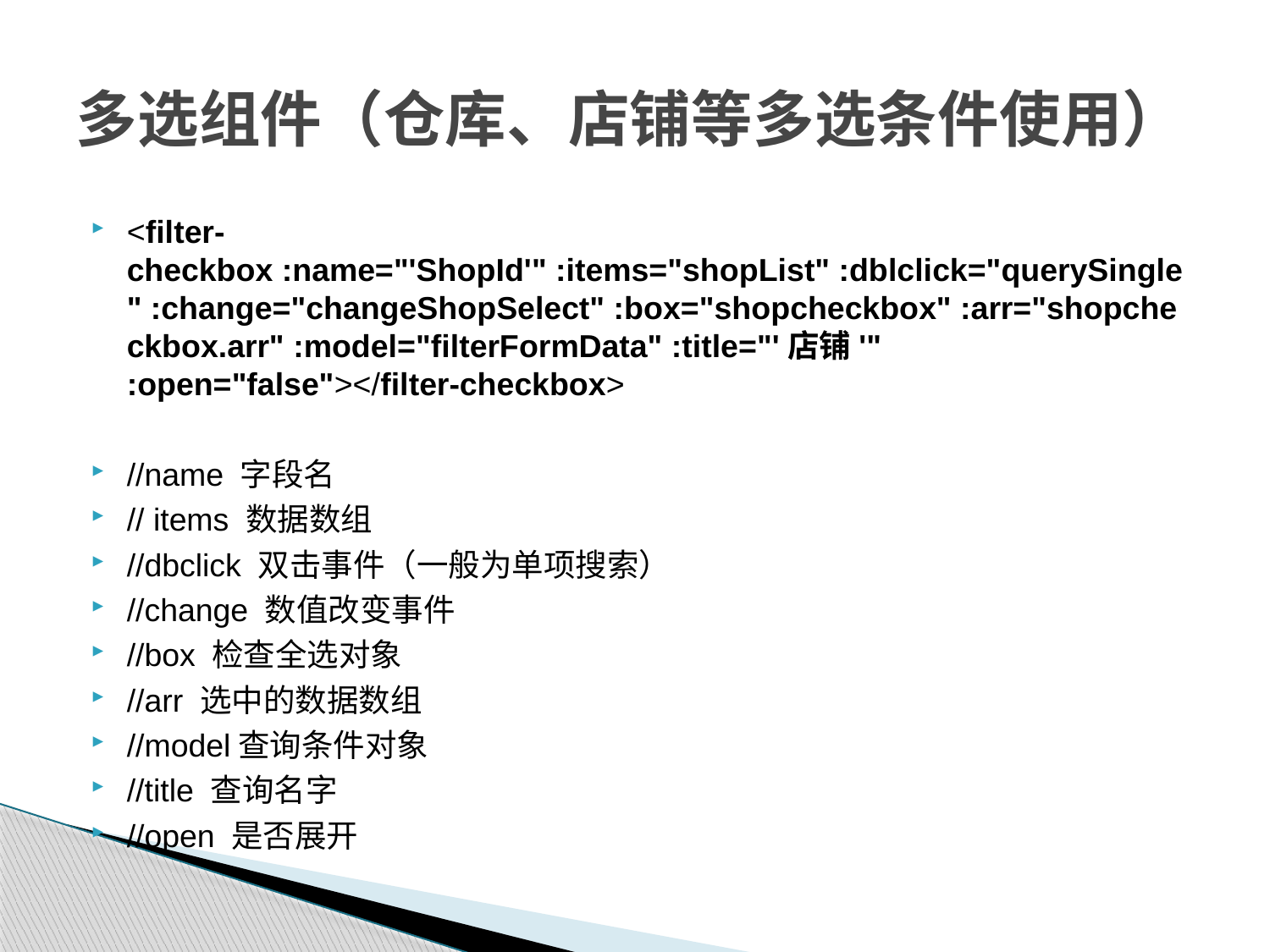

# 多选组件（仓库、店铺等多选条件使用）
<filter-checkbox :name="'ShopId'" :items="shopList" :dblclick="querySingle" :change="changeShopSelect" :box="shopcheckbox" :arr="shopcheckbox.arr" :model="filterFormData" :title="'店铺'" :open="false"></filter-checkbox>

//name 字段名
// items 数据数组
//dbclick 双击事件（一般为单项搜索）
//change 数值改变事件
//box 检查全选对象
//arr 选中的数据数组
//model查询条件对象
//title 查询名字
//open 是否展开